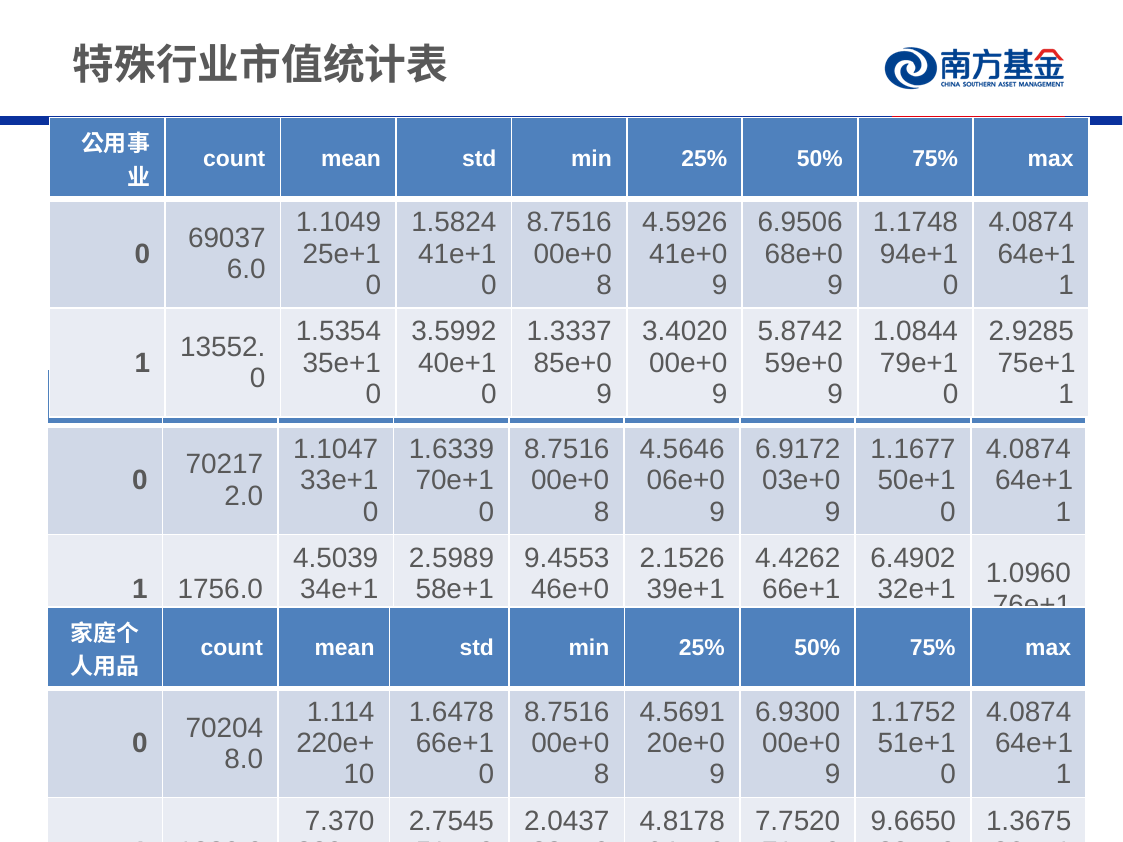

# 特殊行业市值统计表
| 公用事业 | count | mean | std | min | 25% | 50% | 75% | max |
| --- | --- | --- | --- | --- | --- | --- | --- | --- |
| 0 | 690376.0 | 1.104925e+10 | 1.582441e+10 | 8.751600e+08 | 4.592641e+09 | 6.950668e+09 | 1.174894e+10 | 4.087464e+11 |
| 1 | 13552.0 | 1.535435e+10 | 3.599240e+10 | 1.333785e+09 | 3.402000e+09 | 5.874259e+09 | 1.084479e+10 | 2.928575e+11 |
| 银行业 | count | mean | std | min | 25% | 50% | 75% | max |
| --- | --- | --- | --- | --- | --- | --- | --- | --- |
| 0 | 702172.0 | 1.104733e+10 | 1.633970e+10 | 8.751600e+08 | 4.564606e+09 | 6.917203e+09 | 1.167750e+10 | 4.087464e+11 |
| 1 | 1756.0 | 4.503934e+10 | 2.598958e+10 | 9.455346e+09 | 2.152639e+10 | 4.426266e+10 | 6.490232e+10 | 1.096076e+1 |
| 家庭个人用品 | count | mean | std | min | 25% | 50% | 75% | max |
| --- | --- | --- | --- | --- | --- | --- | --- | --- |
| 0 | 702048.0 | 1.114220e+10 | 1.647866e+10 | 8.751600e+08 | 4.569120e+09 | 6.930000e+09 | 1.175251e+10 | 4.087464e+11 |
| 1 | 1880.0 | 7.370329e+09 | 2.754551e+09 | 2.043738e+09 | 4.817864e+09 | 7.752071e+09 | 9.665023e+09 | 1.367526e+10 |
35